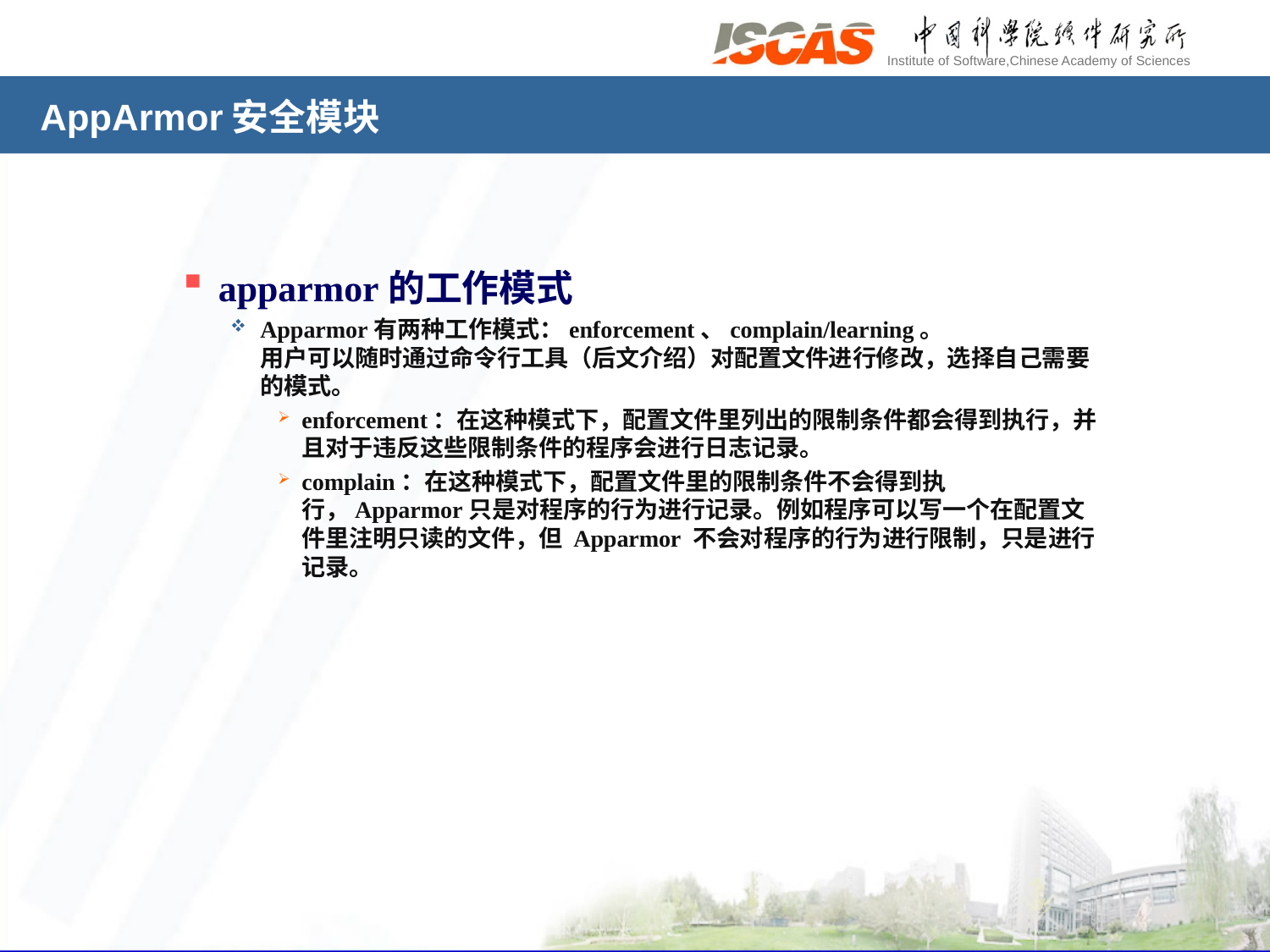

# AppArmor安全模块
apparmor的工作模式
Apparmor有两种工作模式：enforcement、complain/learning。
用户可以随时通过命令行工具（后文介绍）对配置文件进行修改，选择自己需要的模式。
enforcement：在这种模式下，配置文件里列出的限制条件都会得到执行，并且对于违反这些限制条件的程序会进行日志记录。
complain：在这种模式下，配置文件里的限制条件不会得到执行，Apparmor只是对程序的行为进行记录。例如程序可以写一个在配置文件里注明只读的文件，但 Apparmor 不会对程序的行为进行限制，只是进行记录。